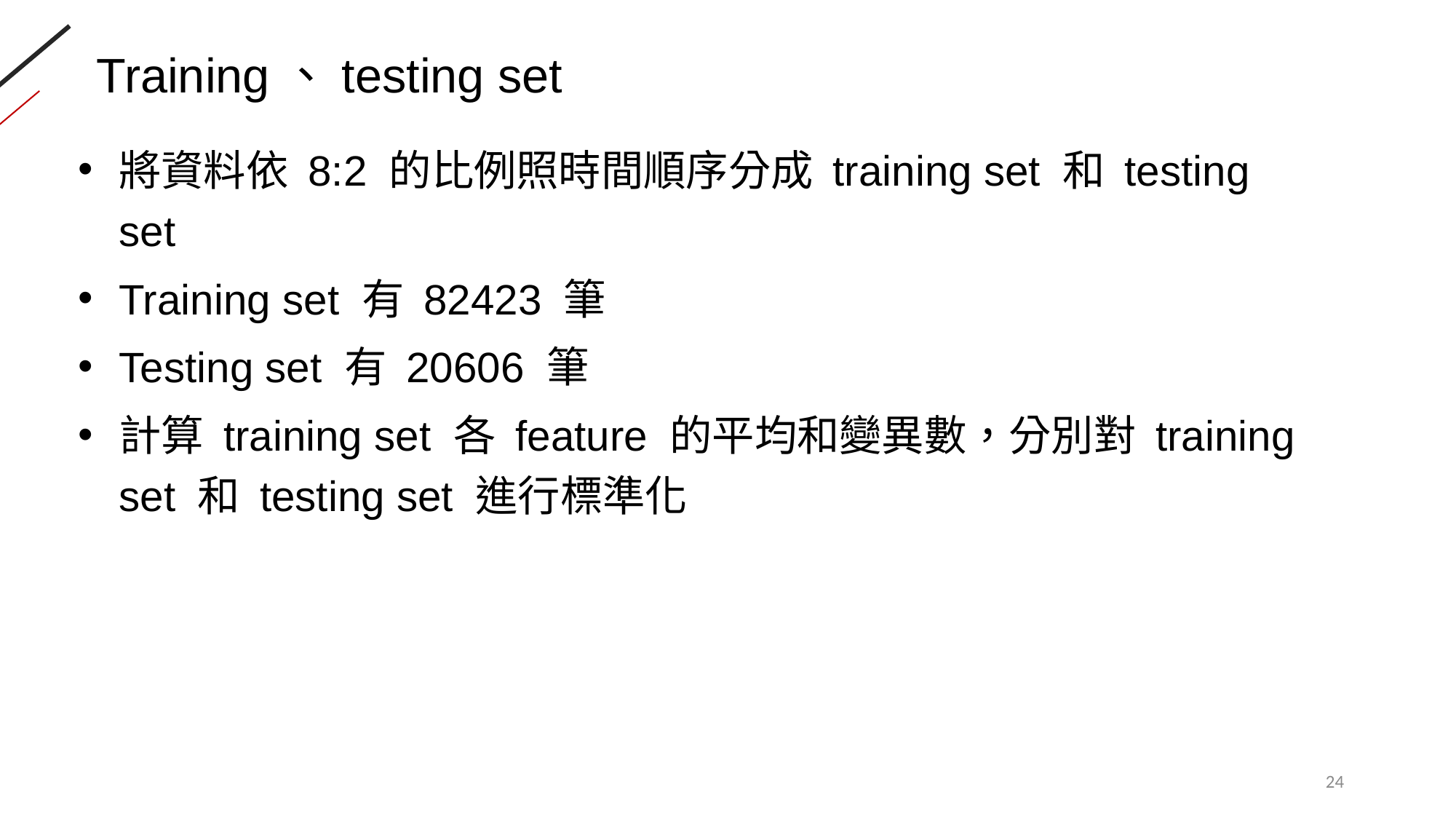

# Training、testing set
將資料依 8:2 的比例照時間順序分成 training set 和 testing set
Training set 有 82423 筆
Testing set 有 20606 筆
計算 training set 各 feature 的平均和變異數，分別對 training set 和 testing set 進行標準化

24